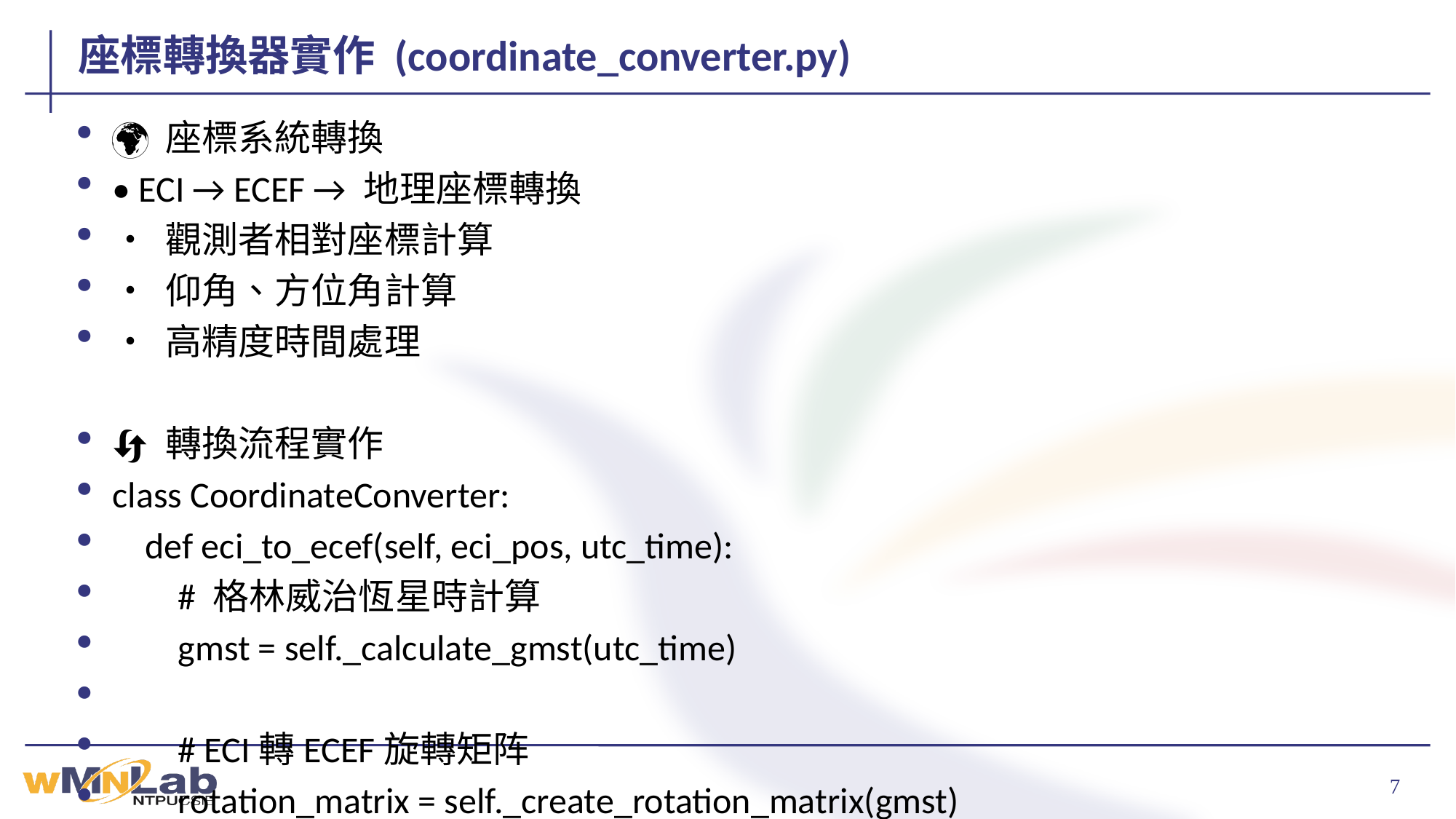

# 座標轉換器實作 (coordinate_converter.py)
🌍 座標系統轉換
• ECI → ECEF → 地理座標轉換
• 觀測者相對座標計算
• 仰角、方位角計算
• 高精度時間處理

🔄 轉換流程實作
class CoordinateConverter:
    def eci_to_ecef(self, eci_pos, utc_time):
        # 格林威治恆星時計算
        gmst = self._calculate_gmst(utc_time)

        # ECI轉ECEF旋轉矩阵
        rotation_matrix = self._create_rotation_matrix(gmst)
        ecef_pos = rotation_matrix @ eci_pos

        return ecef_pos

    def calculate_elevation_azimuth(self, sat_ecef, obs_ecef):
        # 觀測者相對向量
        relative_vector = sat_ecef - obs_ecef

        # 轉換到地平座標系
        elevation = math.asin(relative_vector[2] / distance)
        azimuth = math.atan2(relative_vector[1], relative_vector[0])

        return math.degrees(elevation), math.degrees(azimuth)